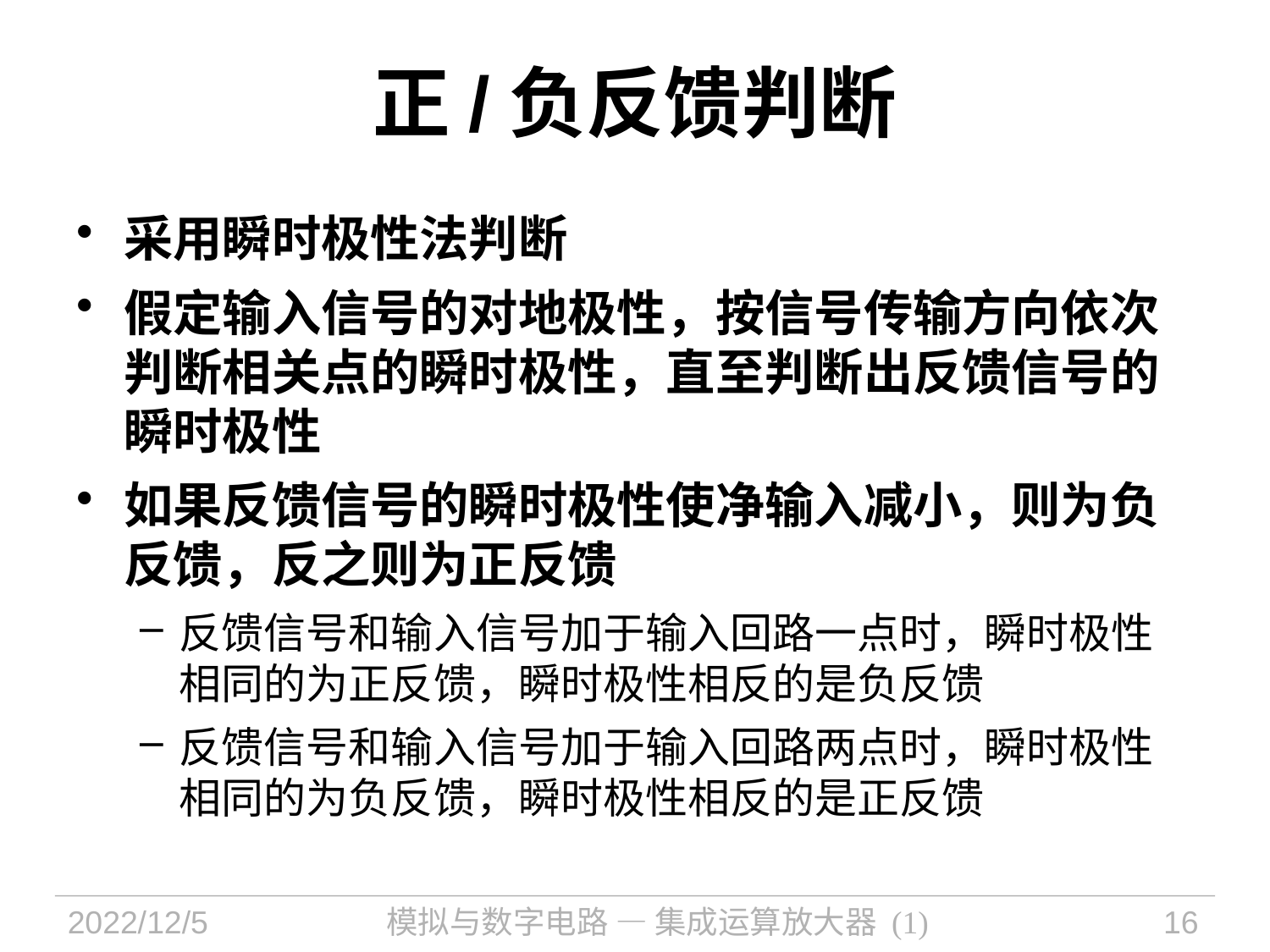

# 正/负反馈判断
采用瞬时极性法判断
假定输入信号的对地极性，按信号传输方向依次判断相关点的瞬时极性，直至判断出反馈信号的瞬时极性
如果反馈信号的瞬时极性使净输入减小，则为负反馈，反之则为正反馈
反馈信号和输入信号加于输入回路一点时，瞬时极性相同的为正反馈，瞬时极性相反的是负反馈
反馈信号和输入信号加于输入回路两点时，瞬时极性相同的为负反馈，瞬时极性相反的是正反馈

2022/12/5
模拟与数字电路 — 集成运算放大器 (1)
16